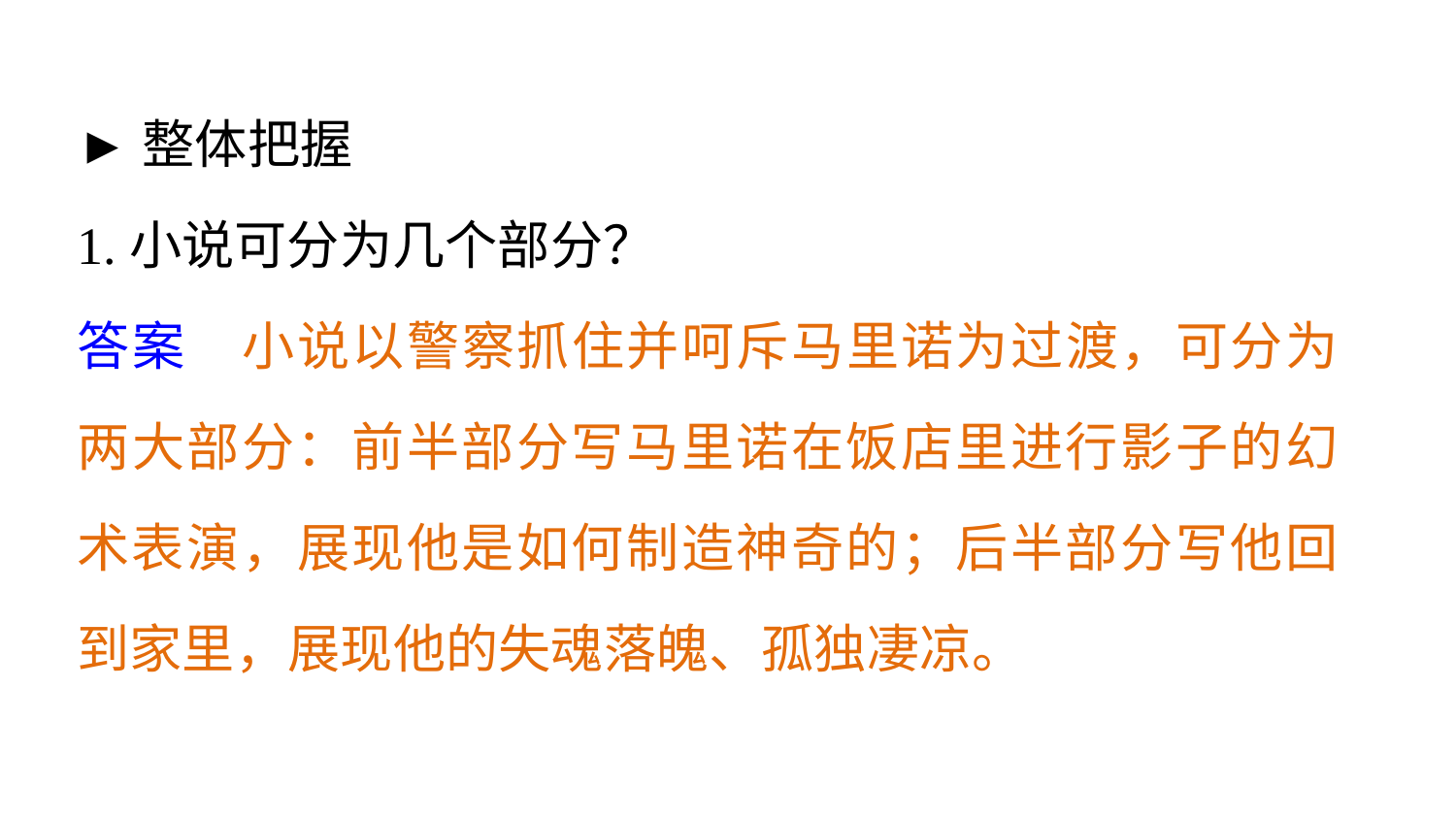

►整体把握
1.小说可分为几个部分？
答案　小说以警察抓住并呵斥马里诺为过渡，可分为两大部分：前半部分写马里诺在饭店里进行影子的幻术表演，展现他是如何制造神奇的；后半部分写他回到家里，展现他的失魂落魄、孤独凄凉。